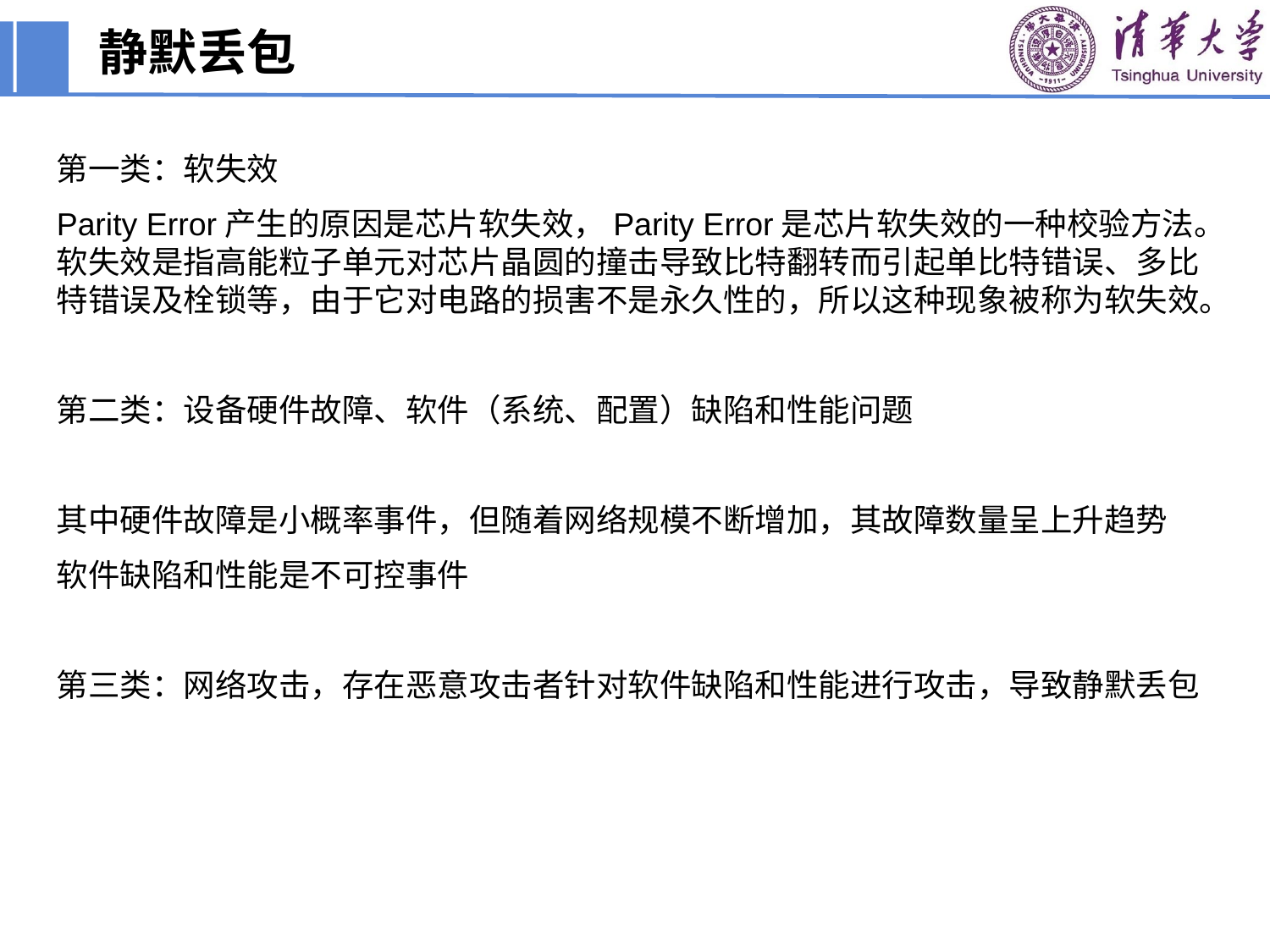

# 静默丢包
第一类：软失效
Parity Error产生的原因是芯片软失效，Parity Error是芯片软失效的一种校验方法。软失效是指高能粒子单元对芯片晶圆的撞击导致比特翻转而引起单比特错误、多比特错误及栓锁等，由于它对电路的损害不是永久性的，所以这种现象被称为软失效。

第二类：设备硬件故障、软件（系统、配置）缺陷和性能问题

其中硬件故障是小概率事件，但随着网络规模不断增加，其故障数量呈上升趋势
软件缺陷和性能是不可控事件

第三类：网络攻击，存在恶意攻击者针对软件缺陷和性能进行攻击，导致静默丢包